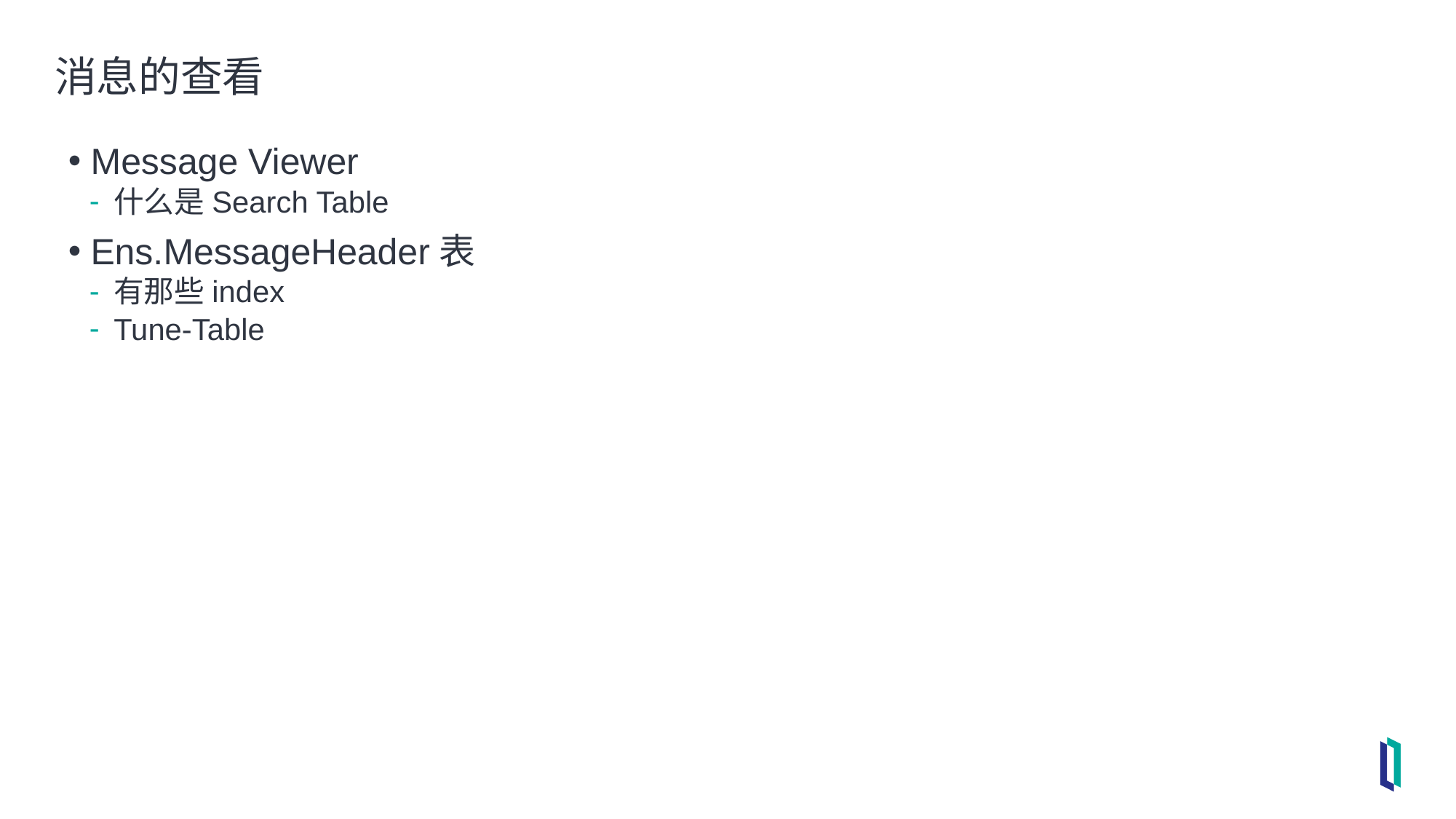

# 消息的查看
Message Viewer
什么是Search Table
Ens.MessageHeader表
有那些index
Tune-Table